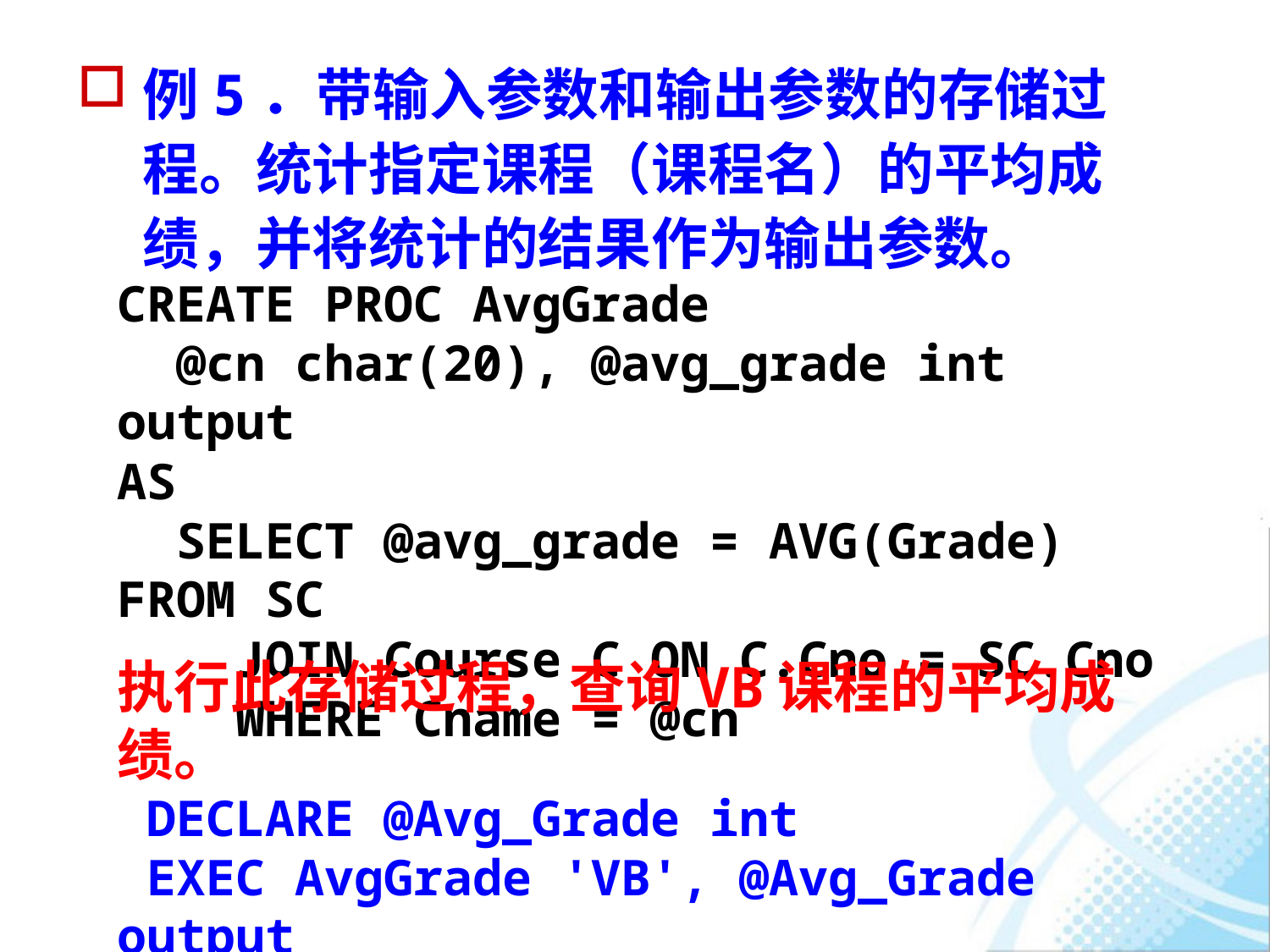

例5．带输入参数和输出参数的存储过程。统计指定课程（课程名）的平均成绩，并将统计的结果作为输出参数。
CREATE PROC AvgGrade
  @cn char(20), @avg_grade int output
AS
  SELECT @avg_grade = AVG(Grade) FROM SC
    JOIN Course C ON C.Cno = SC.Cno
    WHERE Cname = @cn
执行此存储过程，查询VB课程的平均成绩。
 DECLARE @Avg_Grade int
 EXEC AvgGrade 'VB', @Avg_Grade output
 Print @Avg_Grade